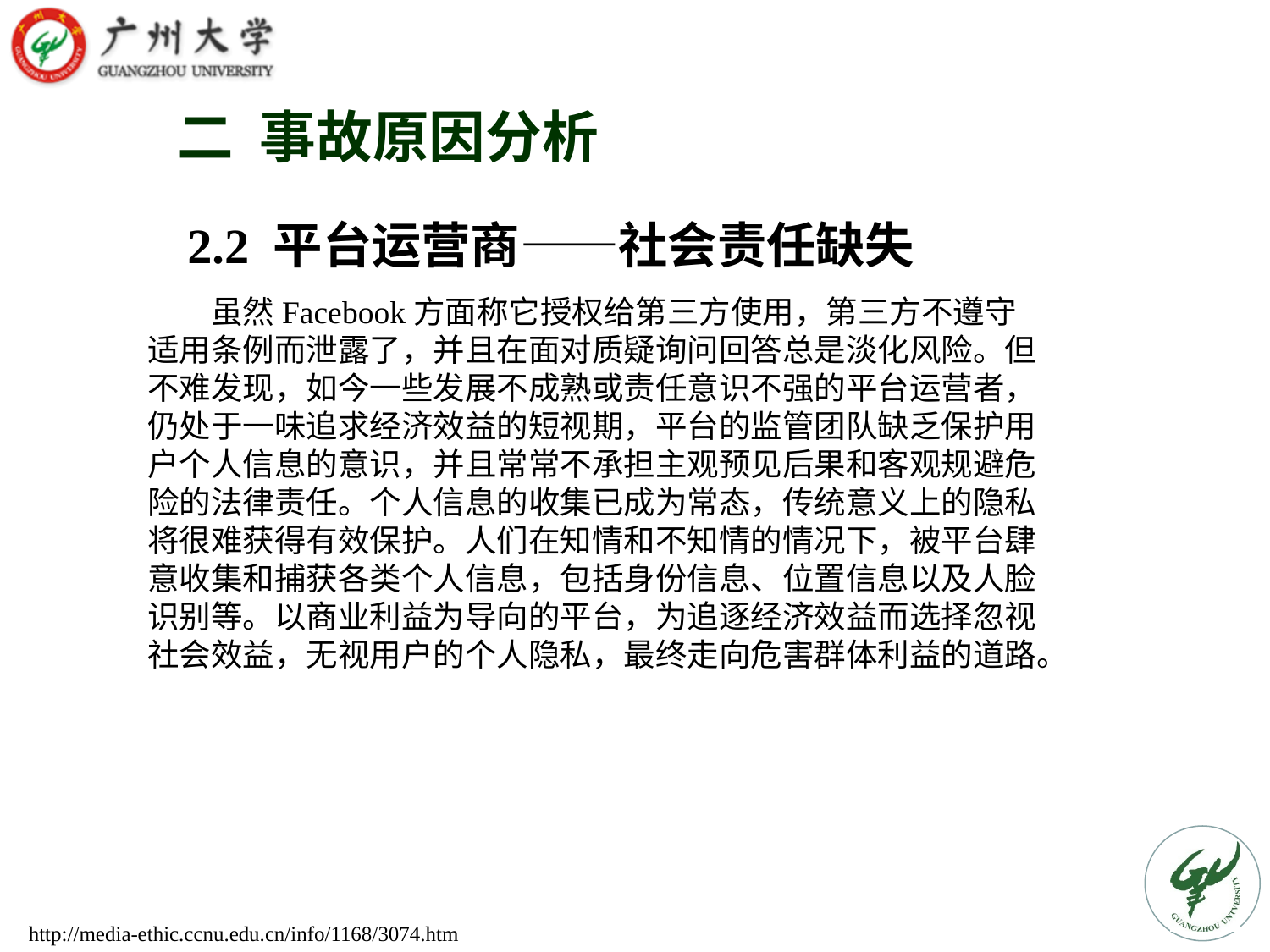

# 二  事故原因分析
2.2 平台运营商——社会责任缺失
虽然Facebook方面称它授权给第三方使用，第三方不遵守适用条例而泄露了，并且在面对质疑询问回答总是淡化风险。但不难发现，如今一些发展不成熟或责任意识不强的平台运营者，仍处于一味追求经济效益的短视期，平台的监管团队缺乏保护用户个人信息的意识，并且常常不承担主观预见后果和客观规避危险的法律责任。个人信息的收集已成为常态，传统意义上的隐私将很难获得有效保护。人们在知情和不知情的情况下，被平台肆意收集和捕获各类个人信息，包括身份信息、位置信息以及人脸识别等。以商业利益为导向的平台，为追逐经济效益而选择忽视社会效益，无视用户的个人隐私，最终走向危害群体利益的道路。
10
http://media-ethic.ccnu.edu.cn/info/1168/3074.htm